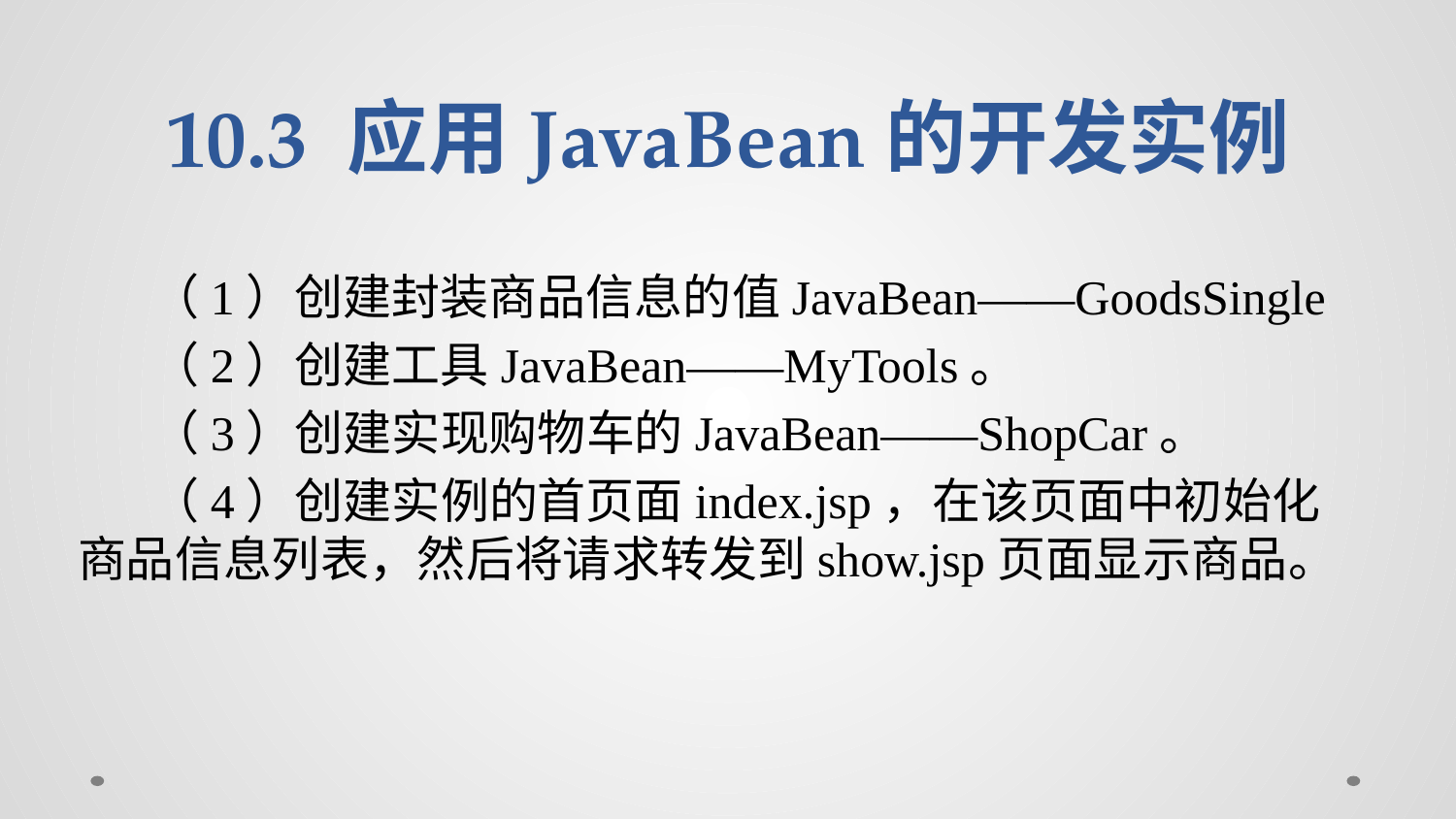

# 10.3 应用JavaBean的开发实例

（1）创建封装商品信息的值JavaBean——GoodsSingle
（2）创建工具JavaBean——MyTools。
（3）创建实现购物车的JavaBean——ShopCar。
（4）创建实例的首页面index.jsp，在该页面中初始化商品信息列表，然后将请求转发到show.jsp页面显示商品。